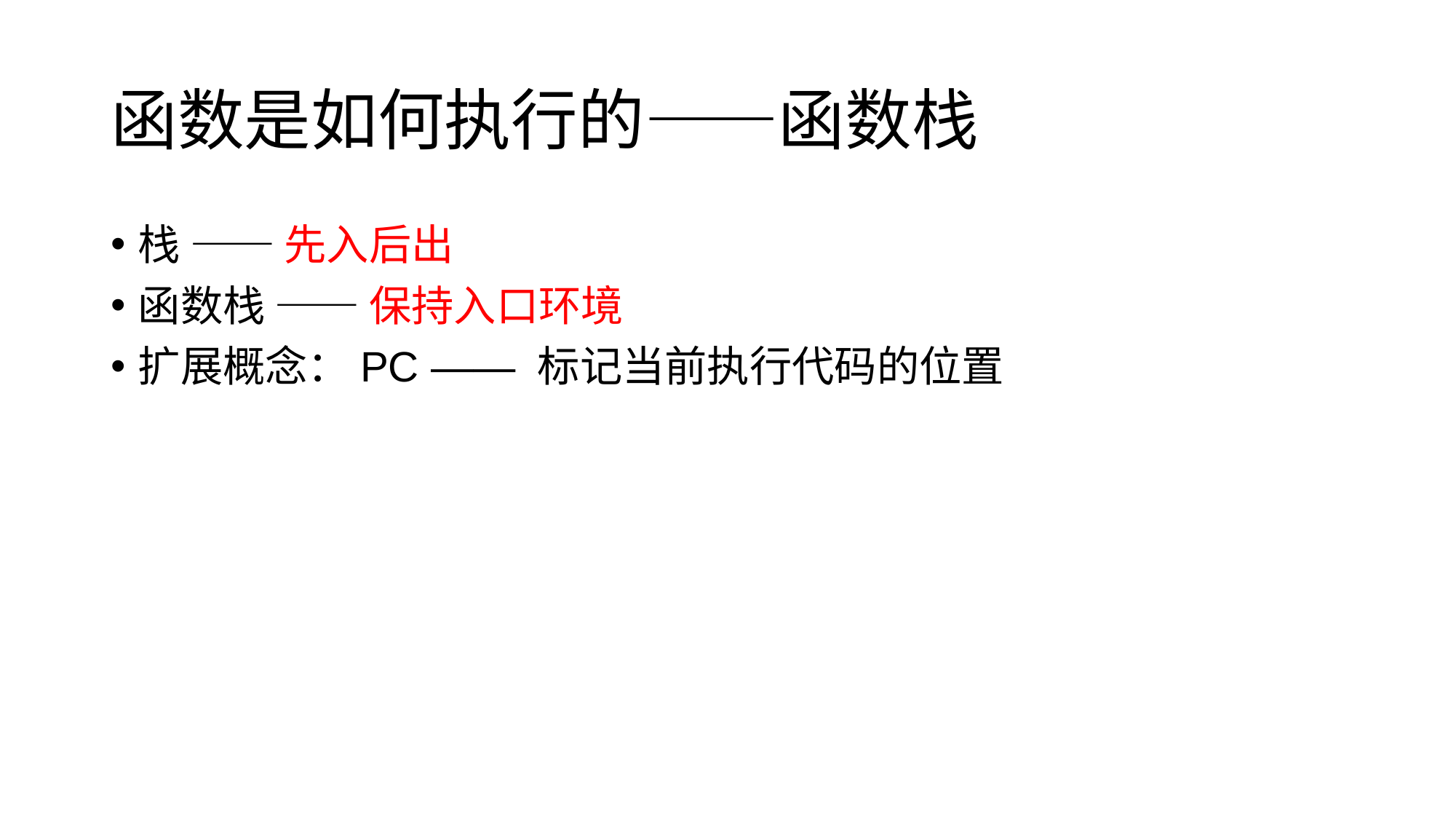

# 函数是如何执行的——函数栈
栈 —— 先入后出
函数栈 —— 保持入口环境
扩展概念：PC —— 标记当前执行代码的位置